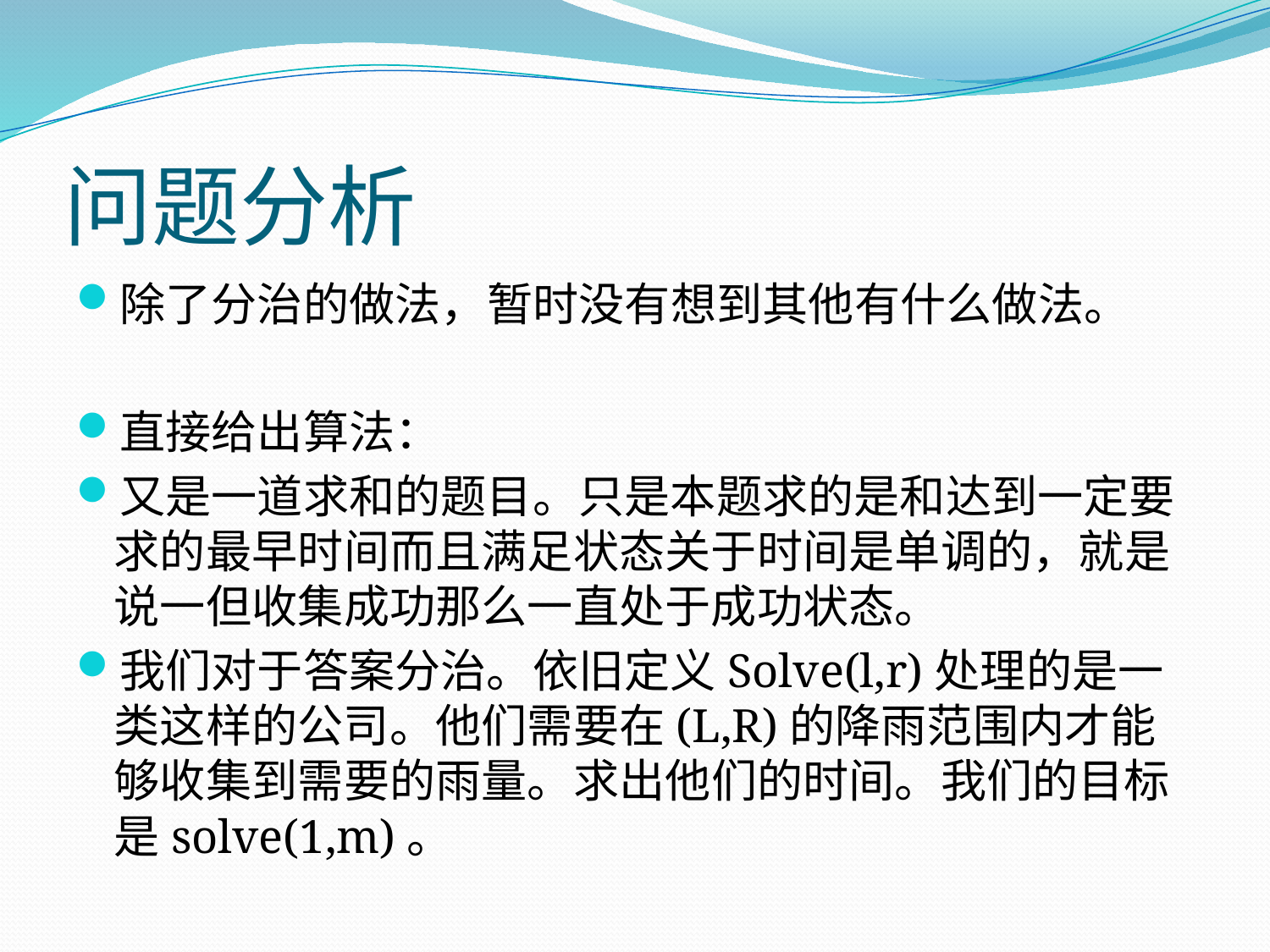

# 问题分析
除了分治的做法，暂时没有想到其他有什么做法。

直接给出算法：
又是一道求和的题目。只是本题求的是和达到一定要求的最早时间而且满足状态关于时间是单调的，就是说一但收集成功那么一直处于成功状态。
我们对于答案分治。依旧定义Solve(l,r)处理的是一类这样的公司。他们需要在(L,R)的降雨范围内才能够收集到需要的雨量。求出他们的时间。我们的目标是solve(1,m)。